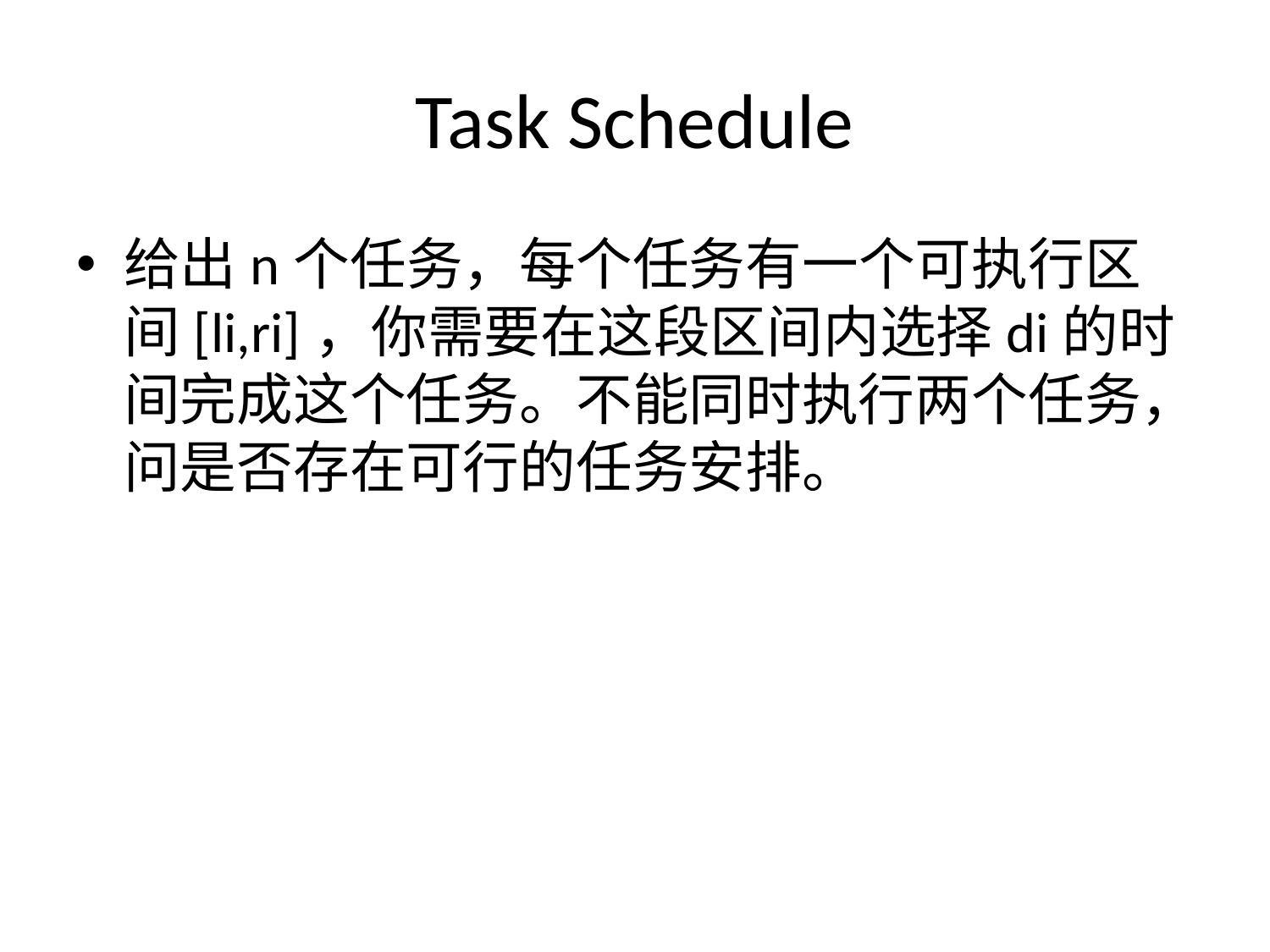

# Task Schedule
给出n个任务，每个任务有一个可执行区间[li,ri]，你需要在这段区间内选择di的时间完成这个任务。不能同时执行两个任务，问是否存在可行的任务安排。